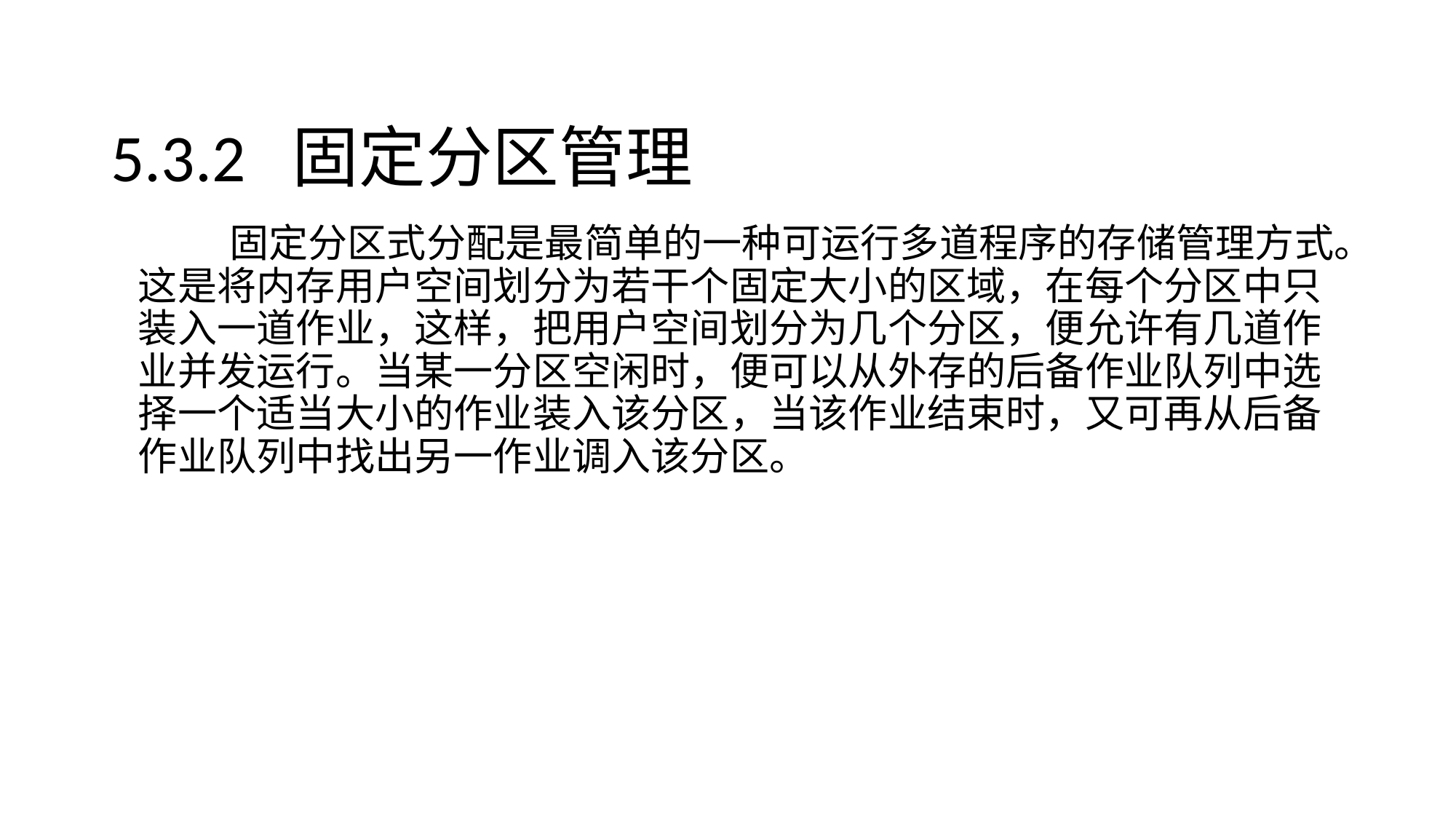

5.3.2  固定分区管理
　　　固定分区式分配是最简单的一种可运行多道程序的存储管理方式。这是将内存用户空间划分为若干个固定大小的区域，在每个分区中只装入一道作业，这样，把用户空间划分为几个分区，便允许有几道作业并发运行。当某一分区空闲时，便可以从外存的后备作业队列中选择一个适当大小的作业装入该分区，当该作业结束时，又可再从后备作业队列中找出另一作业调入该分区。
2